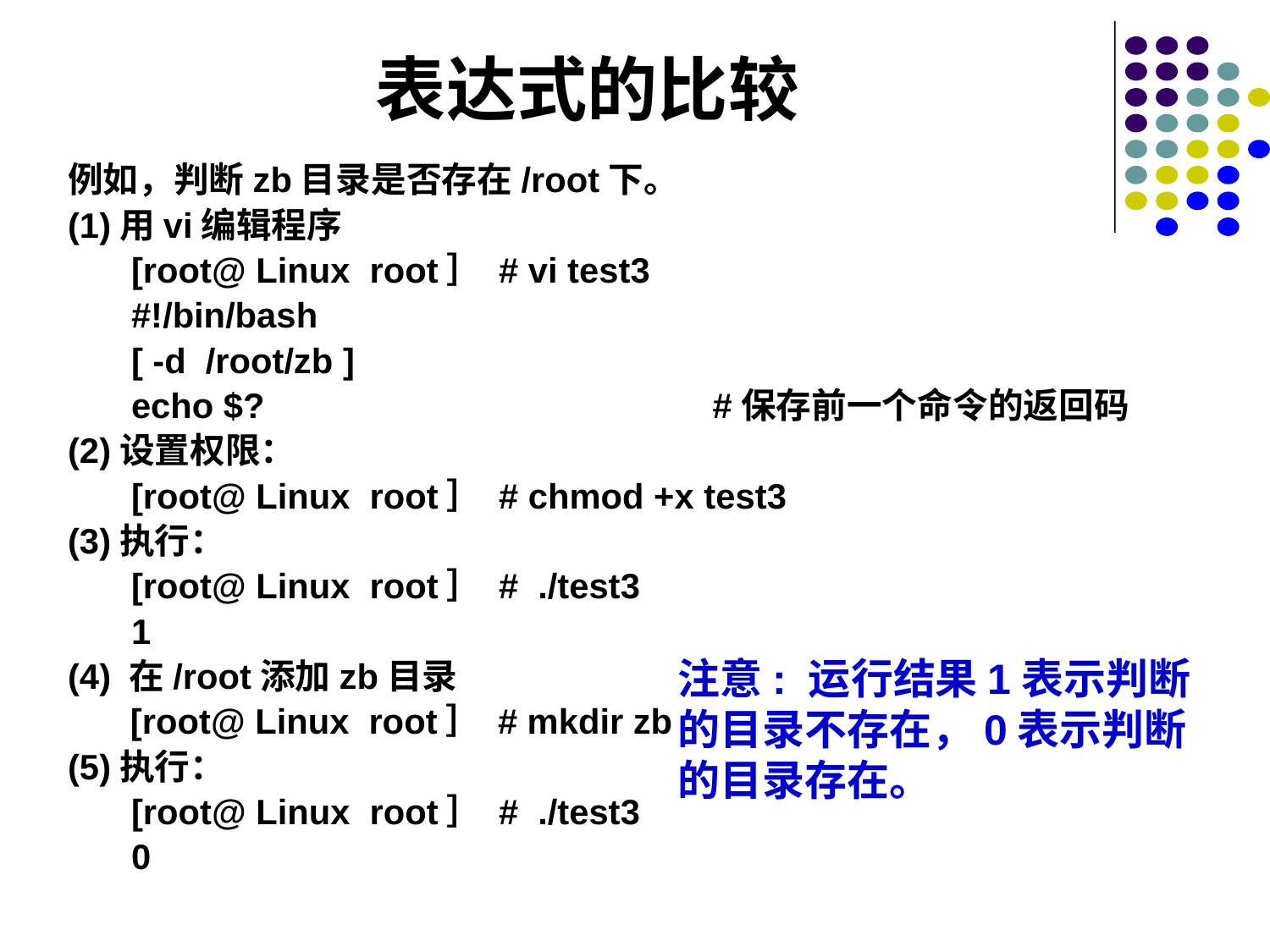

# 表达式的比较
例如，判断zb目录是否存在/root下。
(1)用vi编辑程序
[root@ Linux  root］ # vi test3
#!/bin/bash
[ -d  /root/zb ]
echo $?                                              #保存前一个命令的返回码
(2)设置权限：
[root@ Linux  root］ # chmod +x test3
(3)执行：
[root@ Linux  root］ #  ./test3
1
(4) 在/root添加zb目录
	 [root@ Linux  root］ # mkdir zb
(5)执行：
[root@ Linux  root］ #  ./test3
0
注意: 运行结果1表示判断的目录不存在，0表示判断的目录存在。